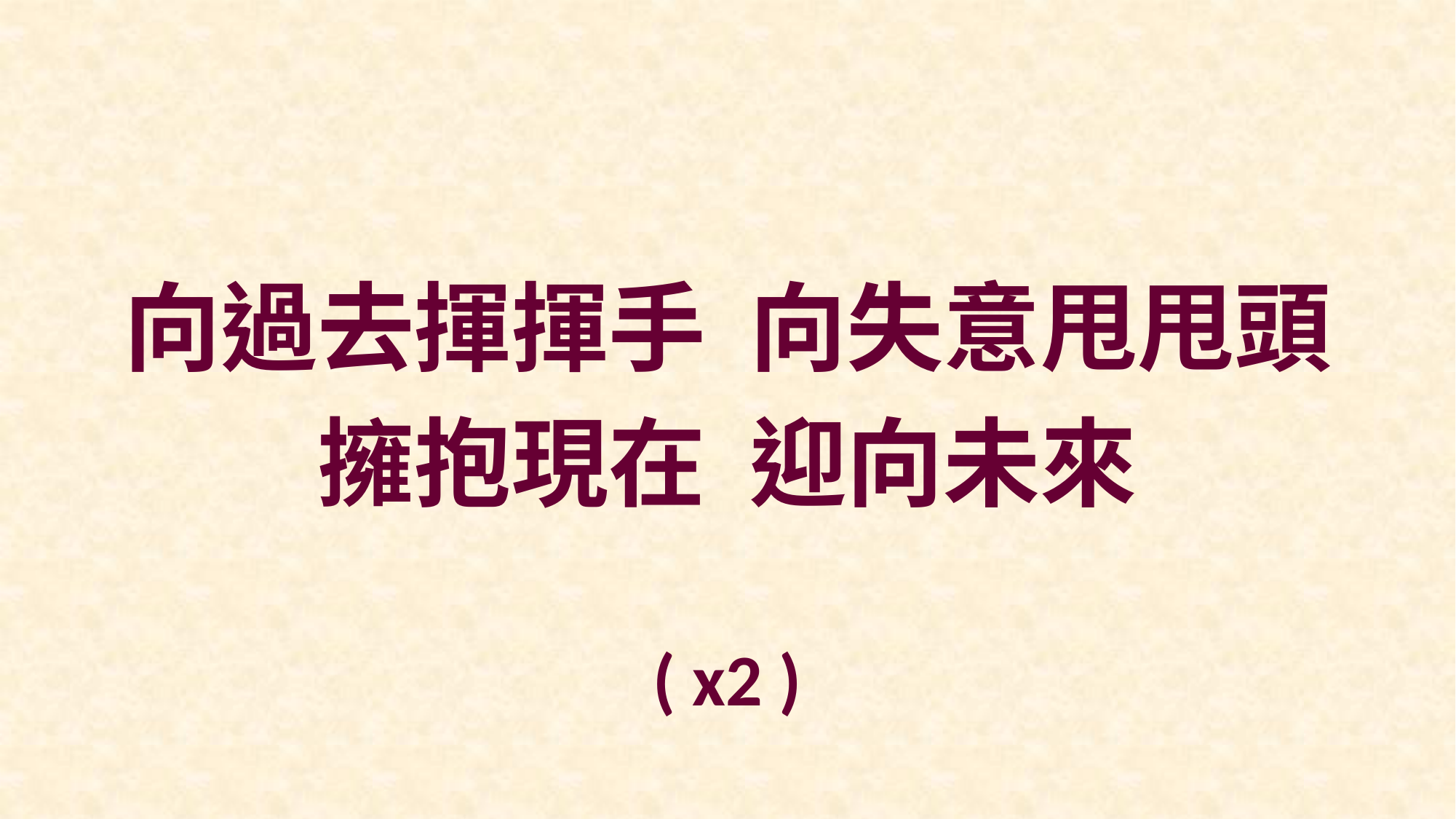

向過去揮揮手  向失意甩甩頭
擁抱現在  迎向未來
( x2 )